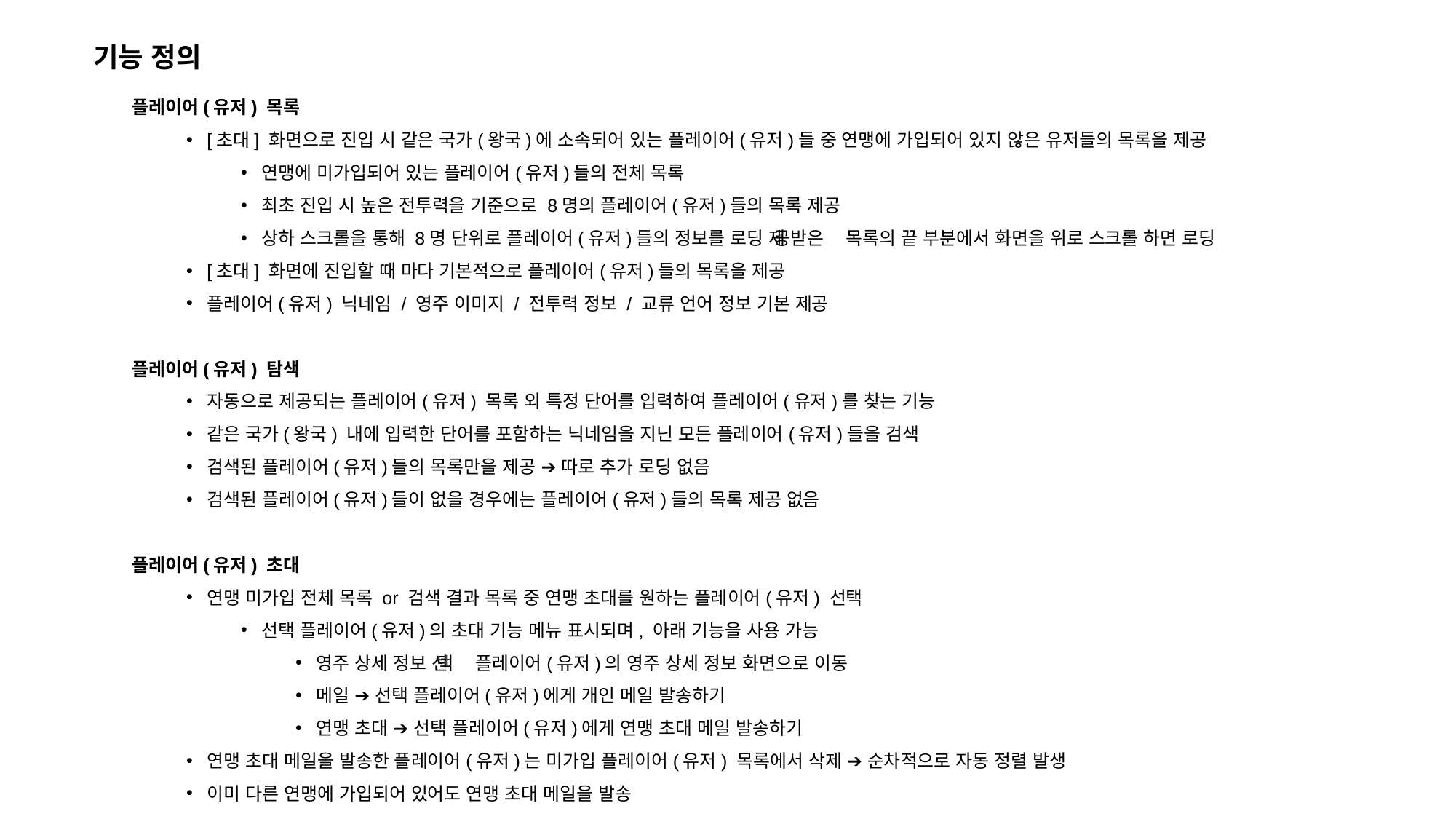

기능 정의
플레이어(유저) 목록
[초대] 화면으로 진입 시 같은 국가(왕국)에 소속되어 있는 플레이어(유저)들 중 연맹에 가입되어 있지 않은 유저들의 목록을 제공
연맹에 미가입되어 있는 플레이어(유저)들의 전체 목록
최초 진입 시 높은 전투력을 기준으로 8명의 플레이어(유저)들의 목록 제공
상하 스크롤을 통해 8명 단위로 플레이어(유저)들의 정보를 로딩 ➔ 제공받은 목록의 끝 부분에서 화면을 위로 스크롤 하면 로딩
[초대] 화면에 진입할 때 마다 기본적으로 플레이어(유저)들의 목록을 제공
플레이어(유저) 닉네임 / 영주 이미지 / 전투력 정보 / 교류 언어 정보 기본 제공

플레이어(유저) 탐색
자동으로 제공되는 플레이어(유저) 목록 외 특정 단어를 입력하여 플레이어(유저)를 찾는 기능
같은 국가(왕국) 내에 입력한 단어를 포함하는 닉네임을 지닌 모든 플레이어(유저)들을 검색
검색된 플레이어(유저)들의 목록만을 제공 ➔ 따로 추가 로딩 없음
검색된 플레이어(유저)들이 없을 경우에는 플레이어(유저)들의 목록 제공 없음

플레이어(유저) 초대
연맹 미가입 전체 목록 or 검색 결과 목록 중 연맹 초대를 원하는 플레이어(유저) 선택
선택 플레이어(유저)의 초대 기능 메뉴 표시되며, 아래 기능을 사용 가능
영주 상세 정보 ➔ 선택 플레이어(유저)의 영주 상세 정보 화면으로 이동
메일 ➔ 선택 플레이어(유저)에게 개인 메일 발송하기
연맹 초대 ➔ 선택 플레이어(유저)에게 연맹 초대 메일 발송하기
연맹 초대 메일을 발송한 플레이어(유저)는 미가입 플레이어(유저) 목록에서 삭제 ➔ 순차적으로 자동 정렬 발생
이미 다른 연맹에 가입되어 있어도 연맹 초대 메일을 발송